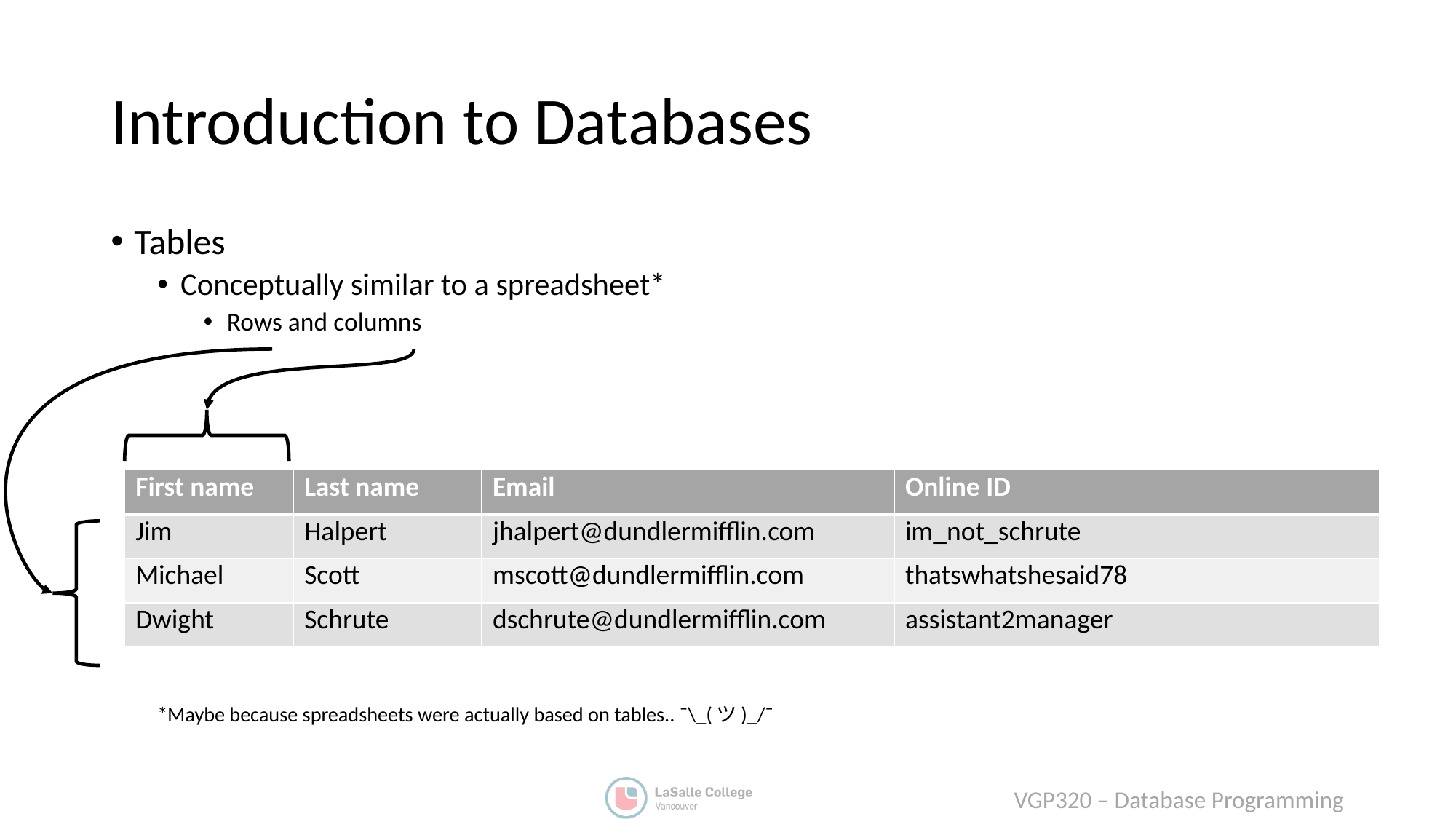

# Introduction to Databases
Tables
Conceptually similar to a spreadsheet*
Rows and columns

*Maybe because spreadsheets were actually based on tables.. ¯\_(ツ)_/¯

| First name | Last name | Email | Online ID |
| --- | --- | --- | --- |
| Jim | Halpert | jhalpert@dundlermifflin.com | im\_not\_schrute |
| Michael | Scott | mscott@dundlermifflin.com | thatswhatshesaid78 |
| Dwight | Schrute | dschrute@dundlermifflin.com | assistant2manager |